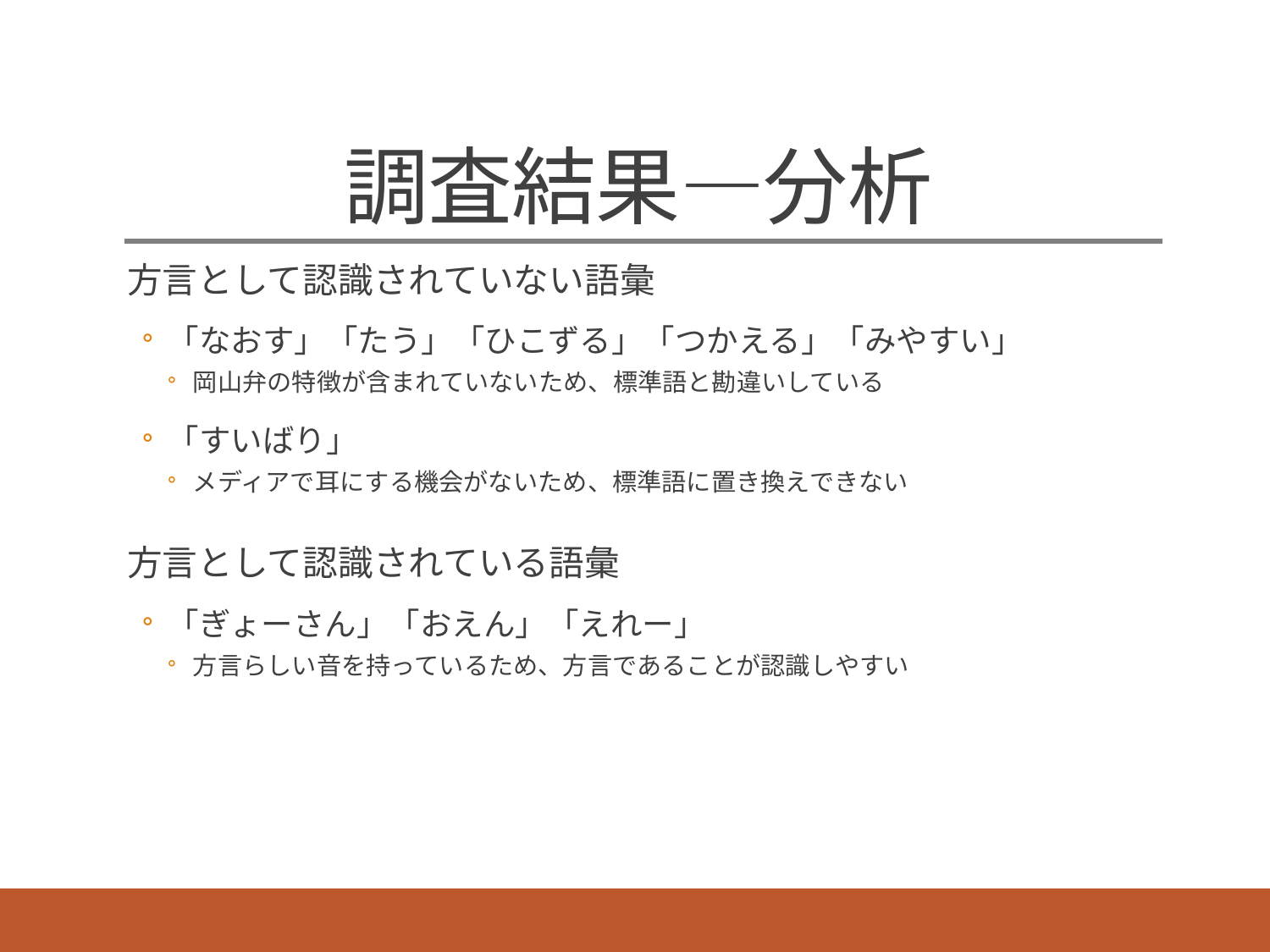

# 調査結果―分析
方言として認識されていない語彙
「なおす」「たう」「ひこずる」「つかえる」「みやすい」
岡山弁の特徴が含まれていないため、標準語と勘違いしている
「すいばり」
メディアで耳にする機会がないため、標準語に置き換えできない
方言として認識されている語彙
「ぎょーさん」「おえん」「えれー」
方言らしい音を持っているため、方言であることが認識しやすい